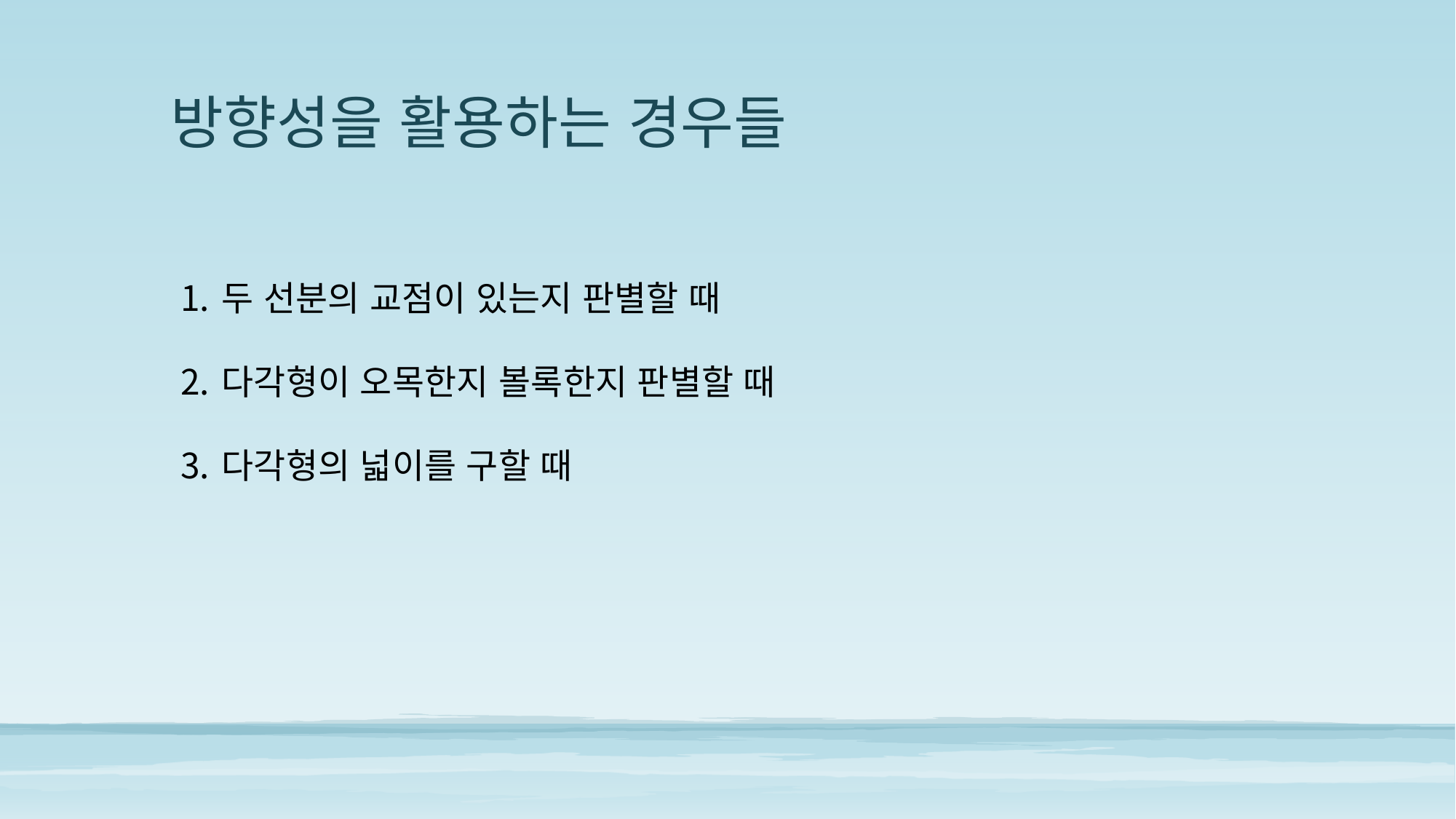

# 방향성을 활용하는 경우들
두 선분의 교점이 있는지 판별할 때
다각형이 오목한지 볼록한지 판별할 때
다각형의 넓이를 구할 때